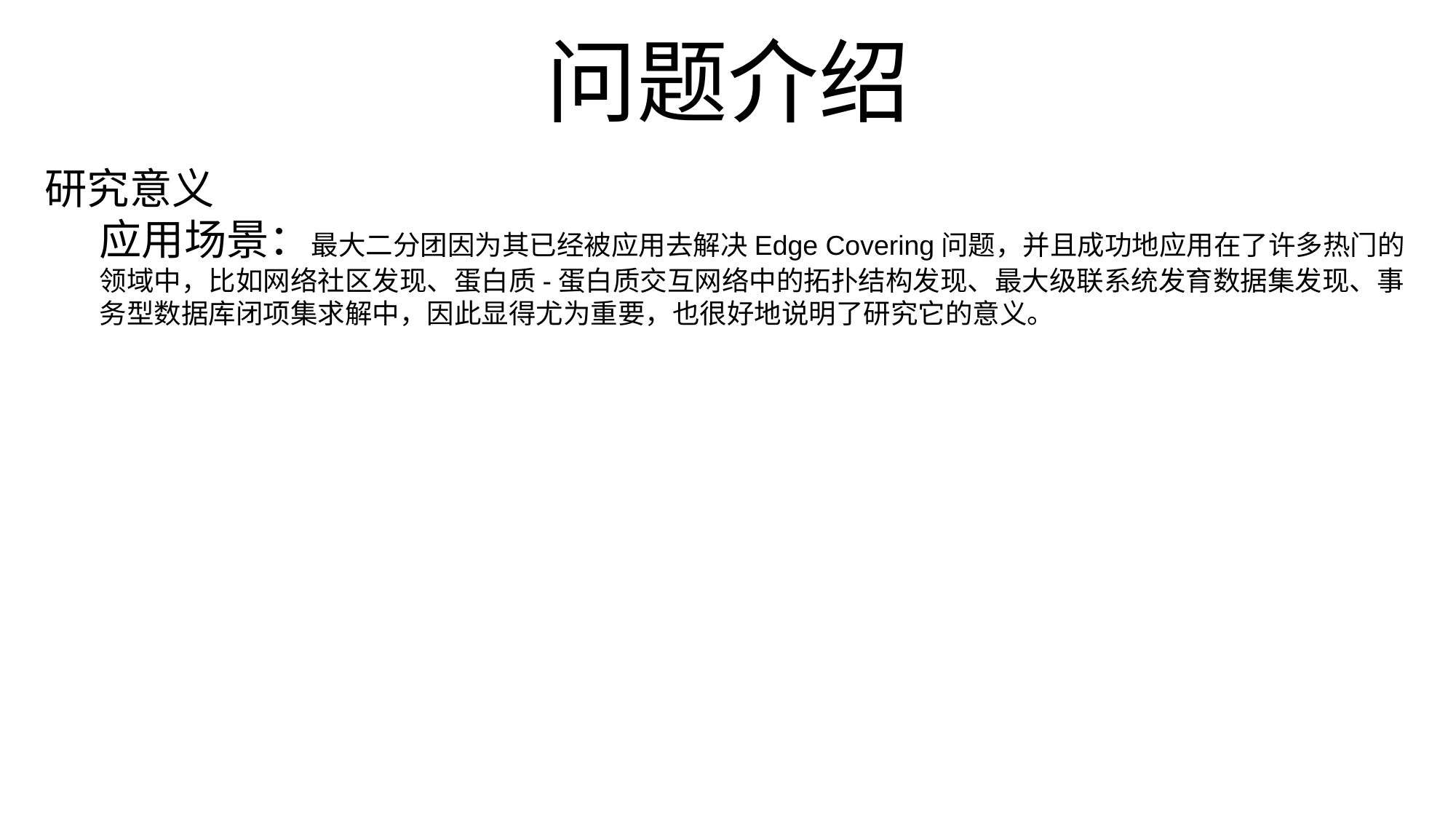

# 问题介绍
研究意义
应用场景：最大二分团因为其已经被应用去解决Edge Covering问题，并且成功地应用在了许多热门的领域中，比如网络社区发现、蛋白质-蛋白质交互网络中的拓扑结构发现、最大级联系统发育数据集发现、事务型数据库闭项集求解中，因此显得尤为重要，也很好地说明了研究它的意义。